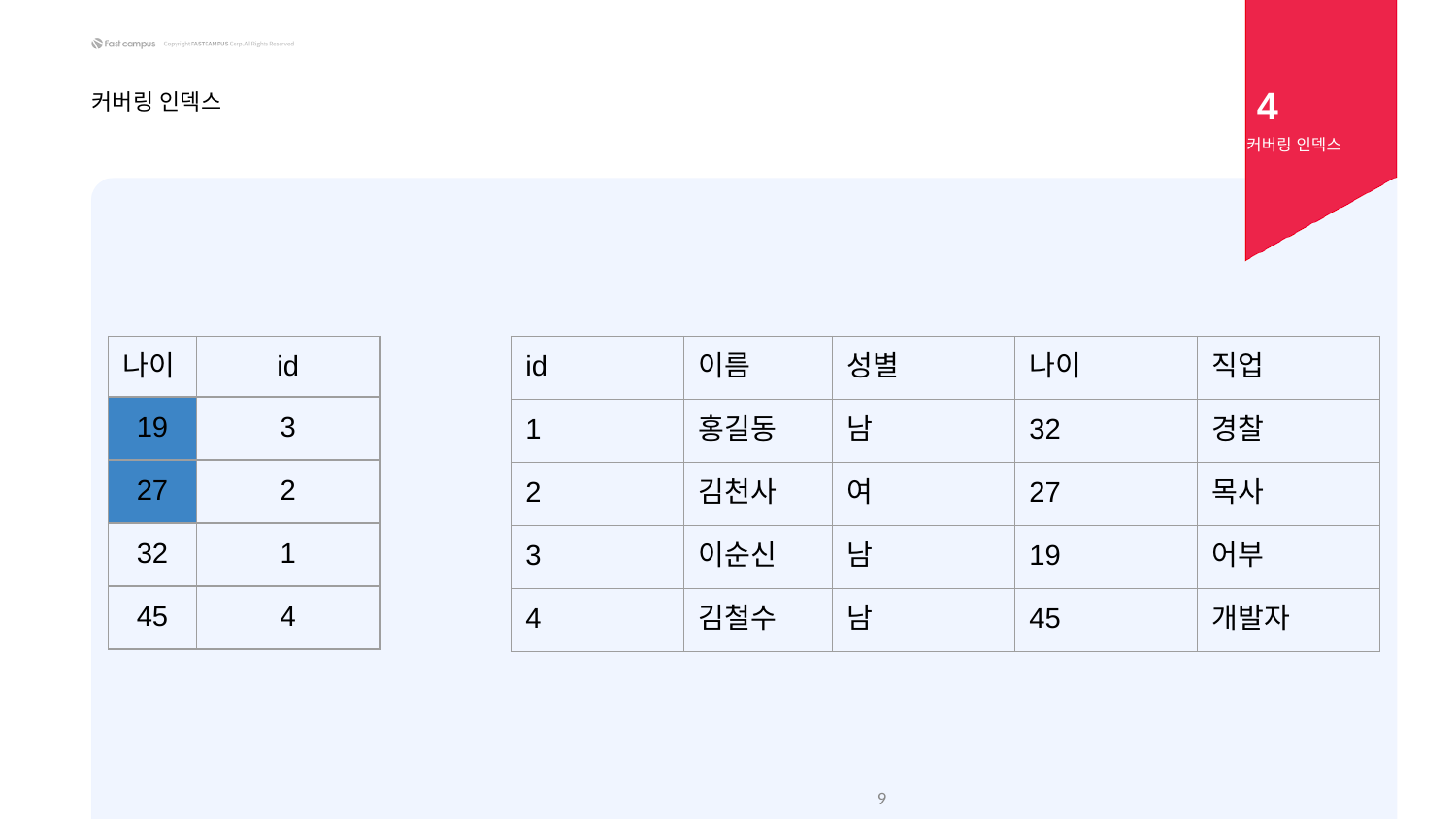

4
커버링 인덱스
커버링 인덱스
| 나이 | id |
| --- | --- |
| 19 | 3 |
| 27 | 2 |
| 32 | 1 |
| 45 | 4 |
| id | 이름 | 성별 | 나이 | 직업 |
| --- | --- | --- | --- | --- |
| 1 | 홍길동 | 남 | 32 | 경찰 |
| 2 | 김천사 | 여 | 27 | 목사 |
| 3 | 이순신 | 남 | 19 | 어부 |
| 4 | 김철수 | 남 | 45 | 개발자 |
9